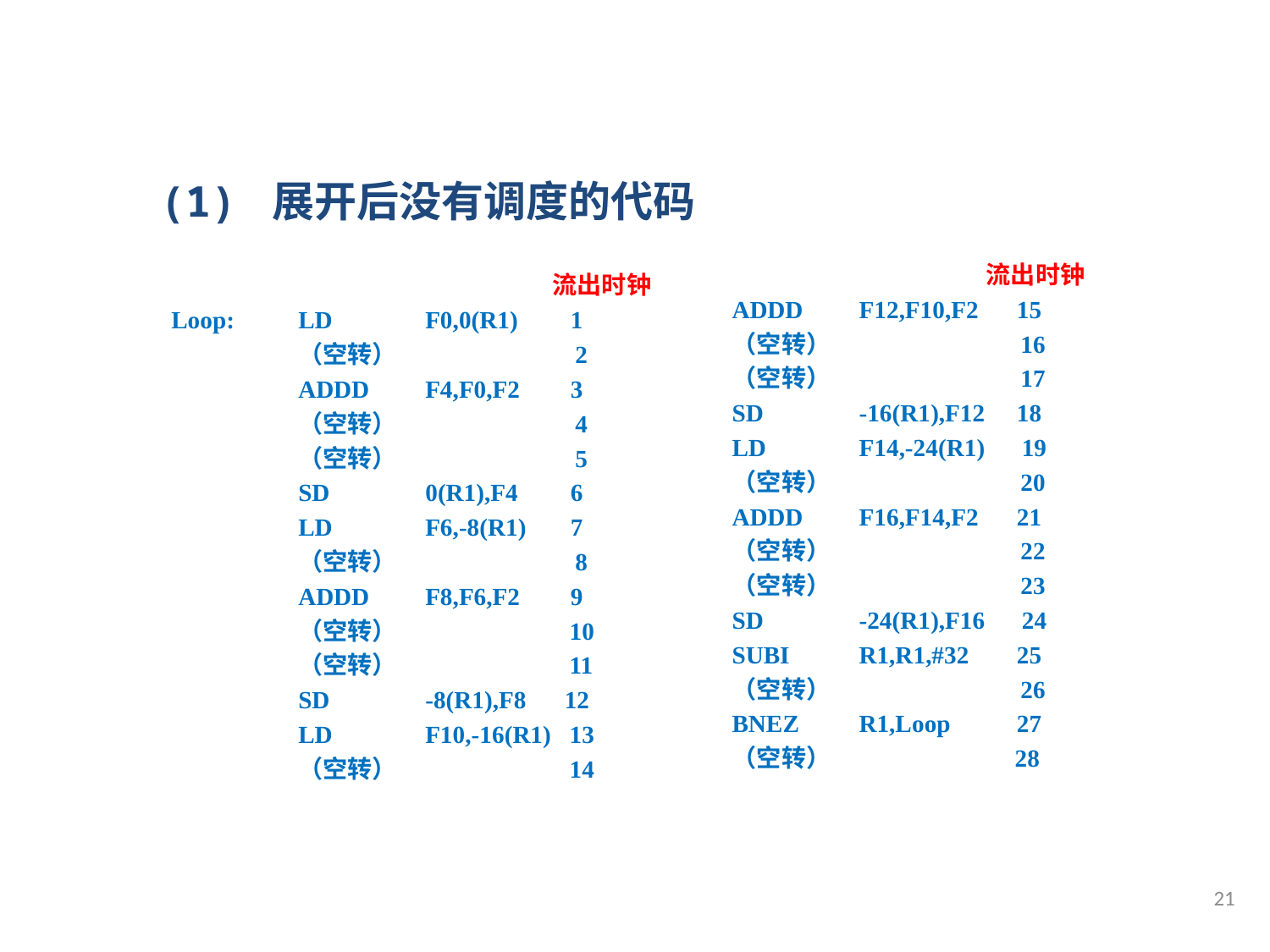

(1) 展开后没有调度的代码
			流出时钟
	ADDD	F12,F10,F2	     15
	（空转）		     16
	（空转）		     17
	SD	-16(R1),F12	     18
	LD	F14,-24(R1)      19
	（空转）		     20
	ADDD	F16,F14,F2	     21
	（空转）		     22
	（空转）		     23
	SD	-24(R1),F16      24
	SUBI	R1,R1,#32	     25
	（空转）		     26
	BNEZ	R1,Loop	     27
	（空转）		    28

			流出时钟
Loop:	LD	F0,0(R1)	   1
	（空转）		   2
	ADDD	F4,F0,F2	   3
	（空转）		   4
	（空转）		   5
	SD	0(R1),F4	   6
	LD	F6,-8(R1)	   7
	（空转）		   8
	ADDD	F8,F6,F2	   9
	（空转）		  10
	（空转）		  11
	SD	-8(R1),F8	  12
	LD	F10,-16(R1)   13
	（空转）		  14
21